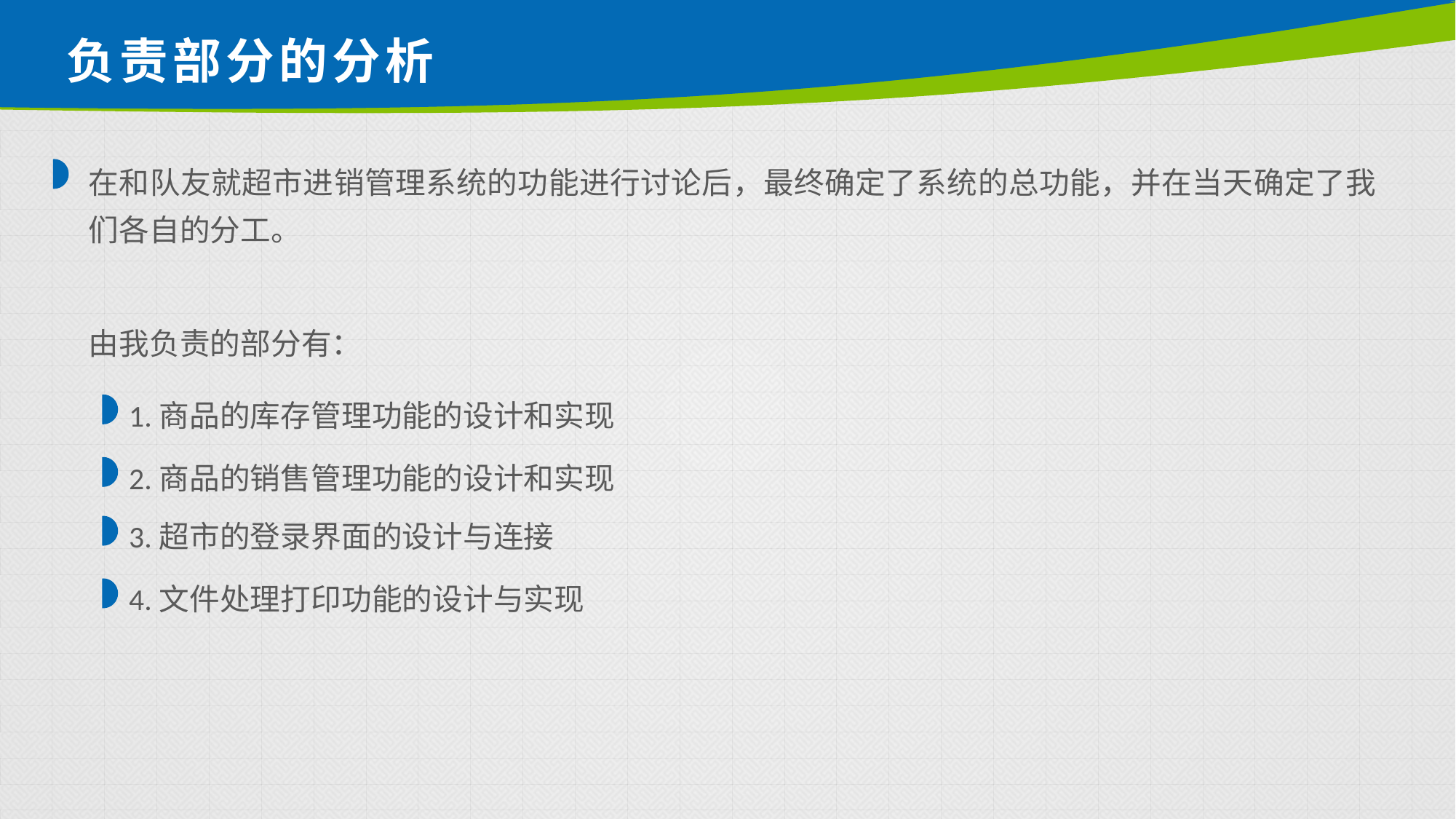

# 负责部分的分析
在和队友就超市进销管理系统的功能进行讨论后，最终确定了系统的总功能，并在当天确定了我们各自的分工。

由我负责的部分有：
1.商品的库存管理功能的设计和实现

2.商品的销售管理功能的设计和实现

3.超市的登录界面的设计与连接

4.文件处理打印功能的设计与实现